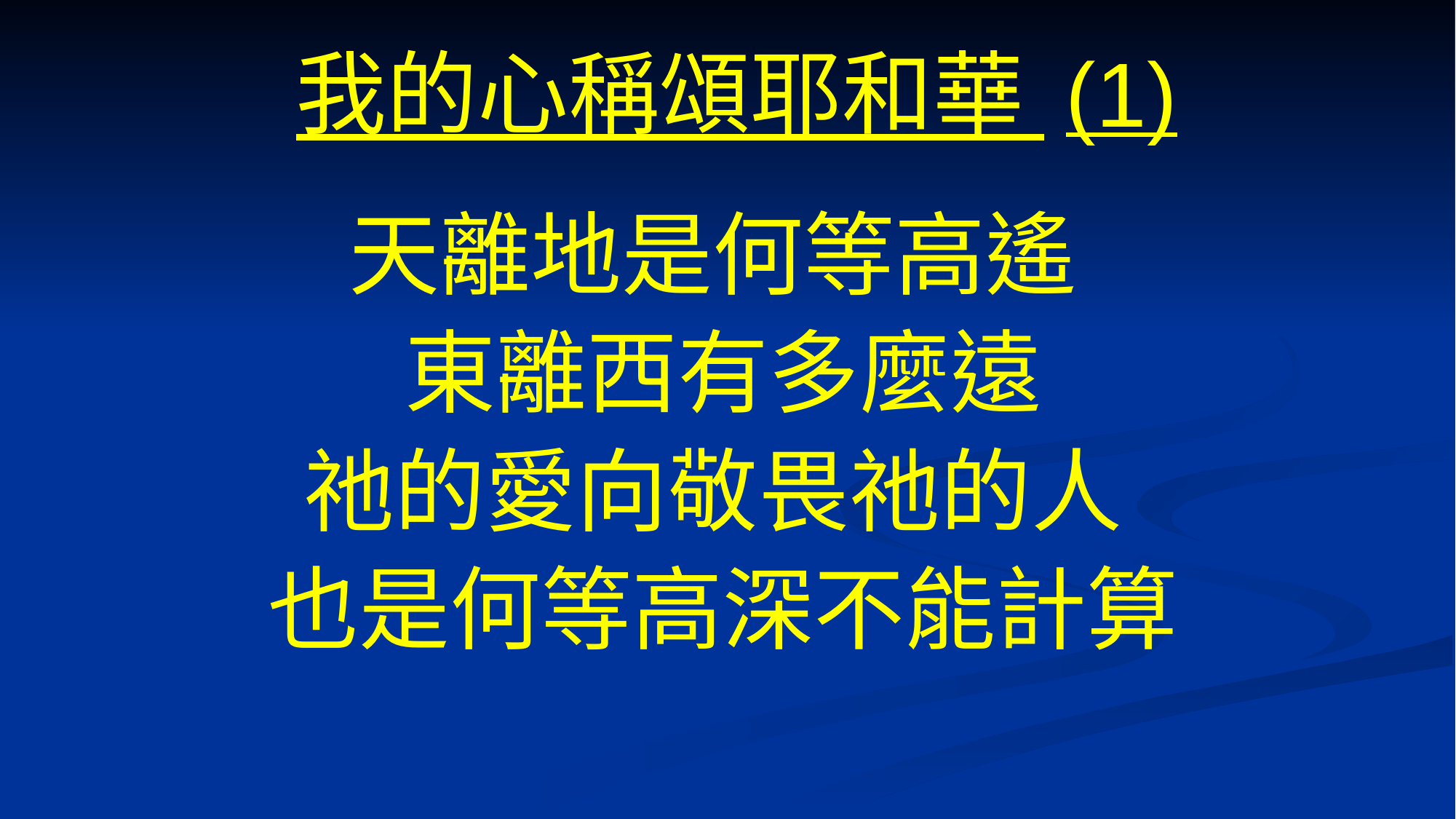

# 我的心稱頌耶和華 (1)
天離地是何等高遙
東離西有多麼遠
祂的愛向敬畏祂的人
也是何等高深不能計算